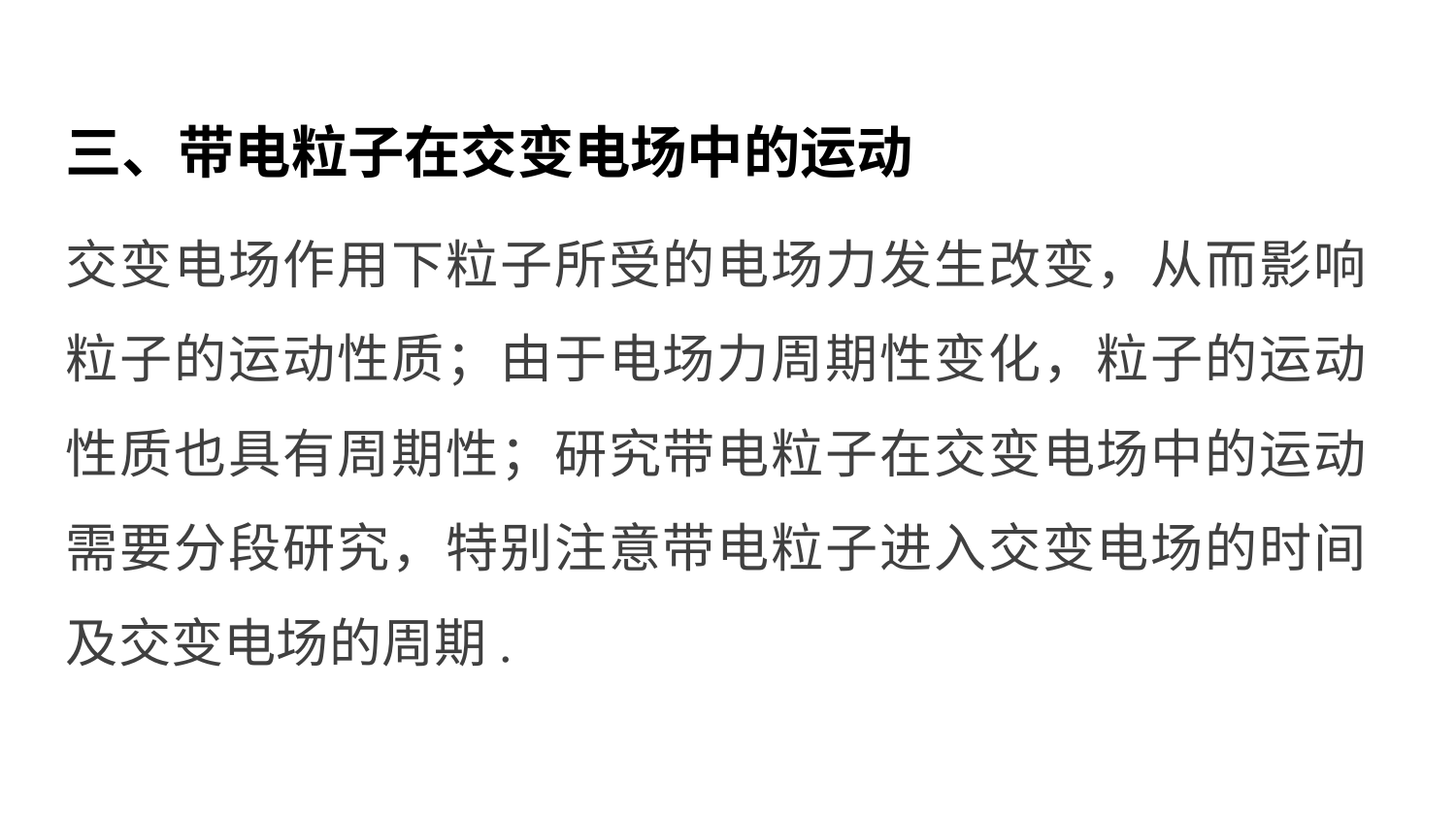

三、带电粒子在交变电场中的运动
交变电场作用下粒子所受的电场力发生改变，从而影响粒子的运动性质；由于电场力周期性变化，粒子的运动性质也具有周期性；研究带电粒子在交变电场中的运动需要分段研究，特别注意带电粒子进入交变电场的时间及交变电场的周期.